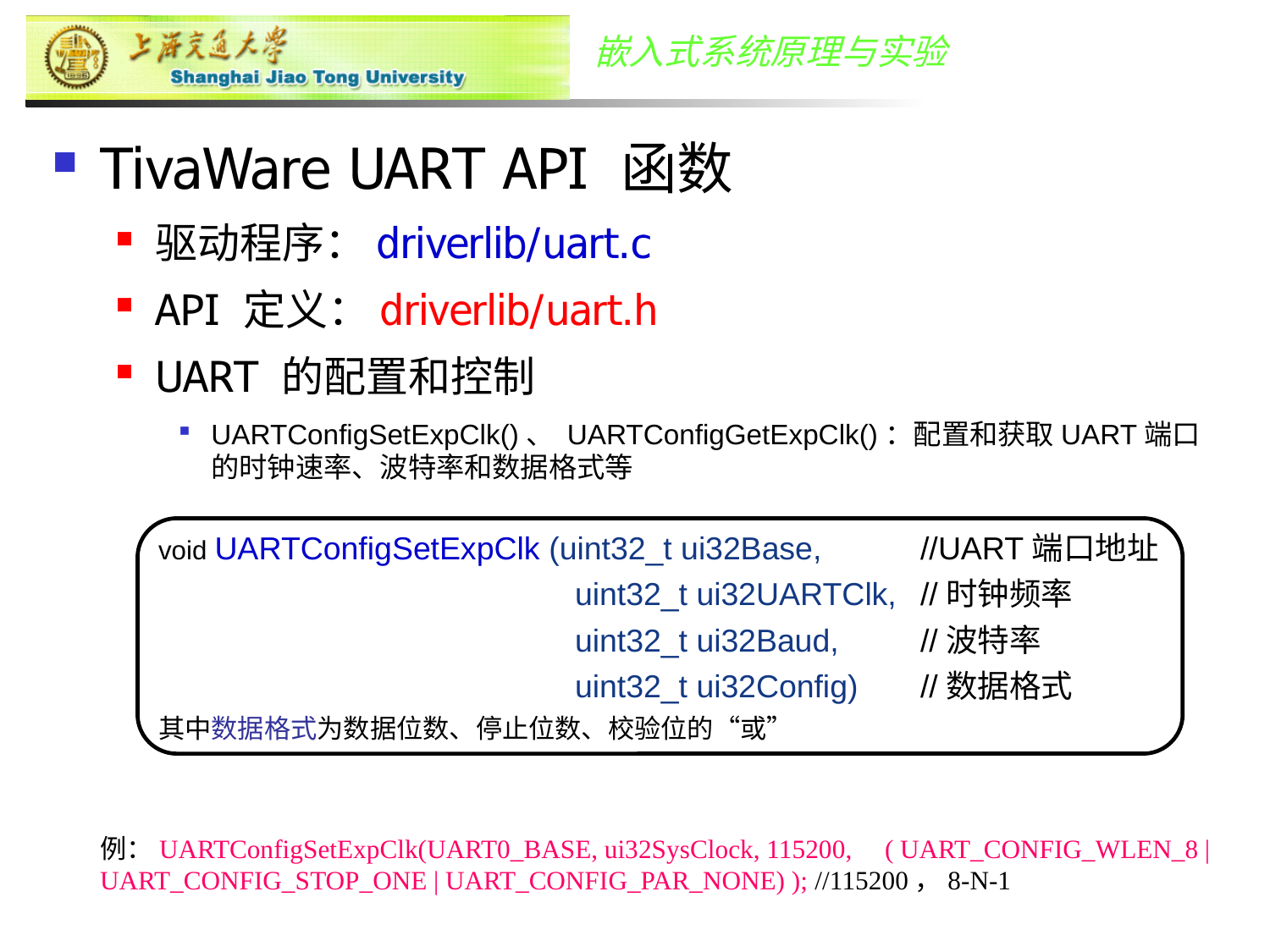

TivaWare UART API 函数
驱动程序：driverlib/uart.c
API 定义：driverlib/uart.h
UART 的配置和控制
UARTConfigSetExpClk()、 UARTConfigGetExpClk()：配置和获取UART端口的时钟速率、波特率和数据格式等

例：UARTConfigSetExpClk(UART0_BASE, ui32SysClock, 115200,     ( UART_CONFIG_WLEN_8 | UART_CONFIG_STOP_ONE | UART_CONFIG_PAR_NONE) ); //115200，8-N-1

void UARTConfigSetExpClk (uint32_t ui32Base, 	//UART端口地址
			    uint32_t ui32UARTClk,	//时钟频率
			    uint32_t ui32Baud,	//波特率
			    uint32_t ui32Config)	//数据格式
其中数据格式为数据位数、停止位数、校验位的“或”